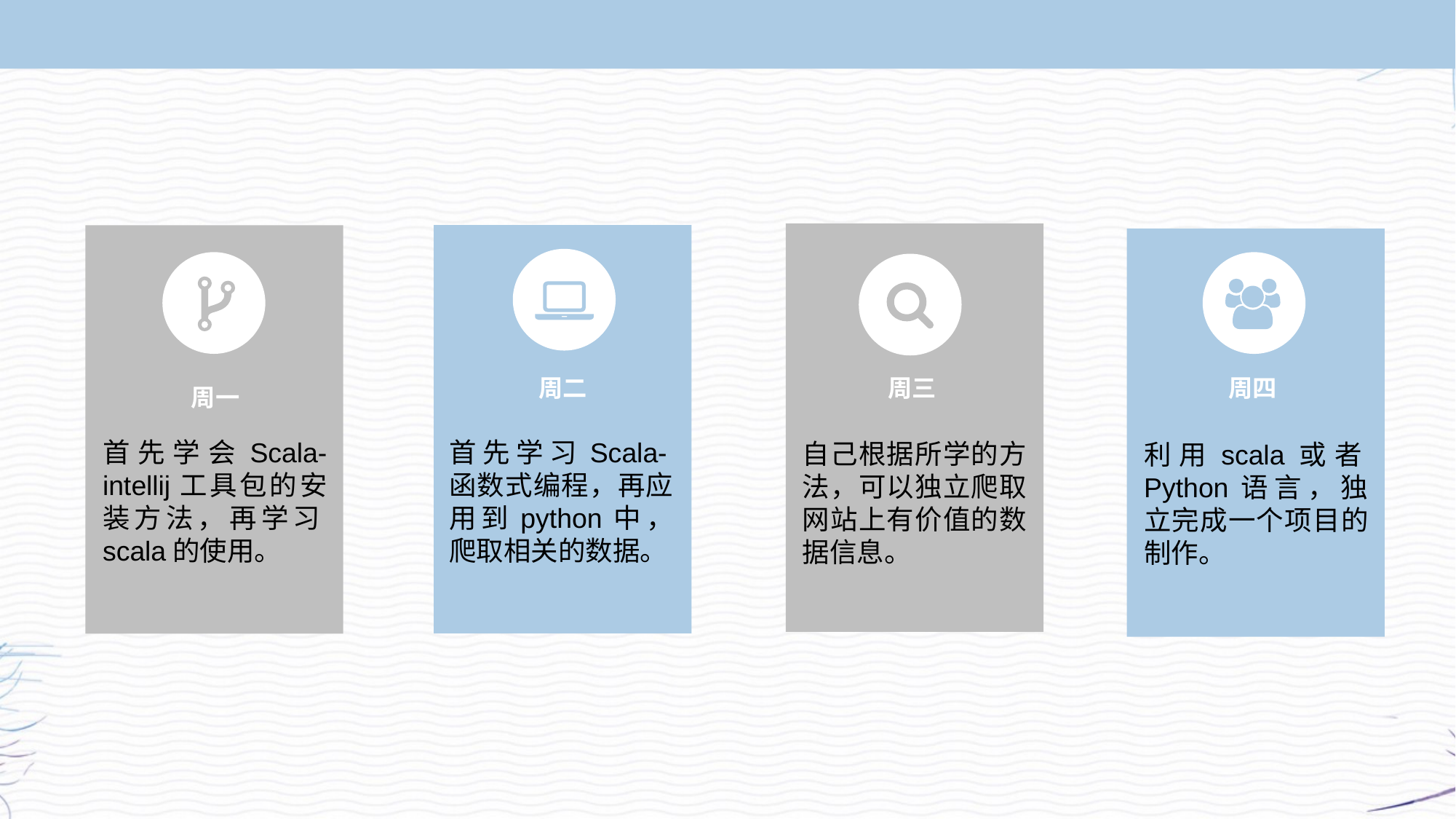

周三
周二
周四
周一
首先学会Scala-intellij工具包的安装方法，再学习scala的使用。
首先学习Scala-函数式编程，再应用到python中，爬取相关的数据。
自己根据所学的方法，可以独立爬取网站上有价值的数据信息。
利用scala或者Python语言，独立完成一个项目的制作。